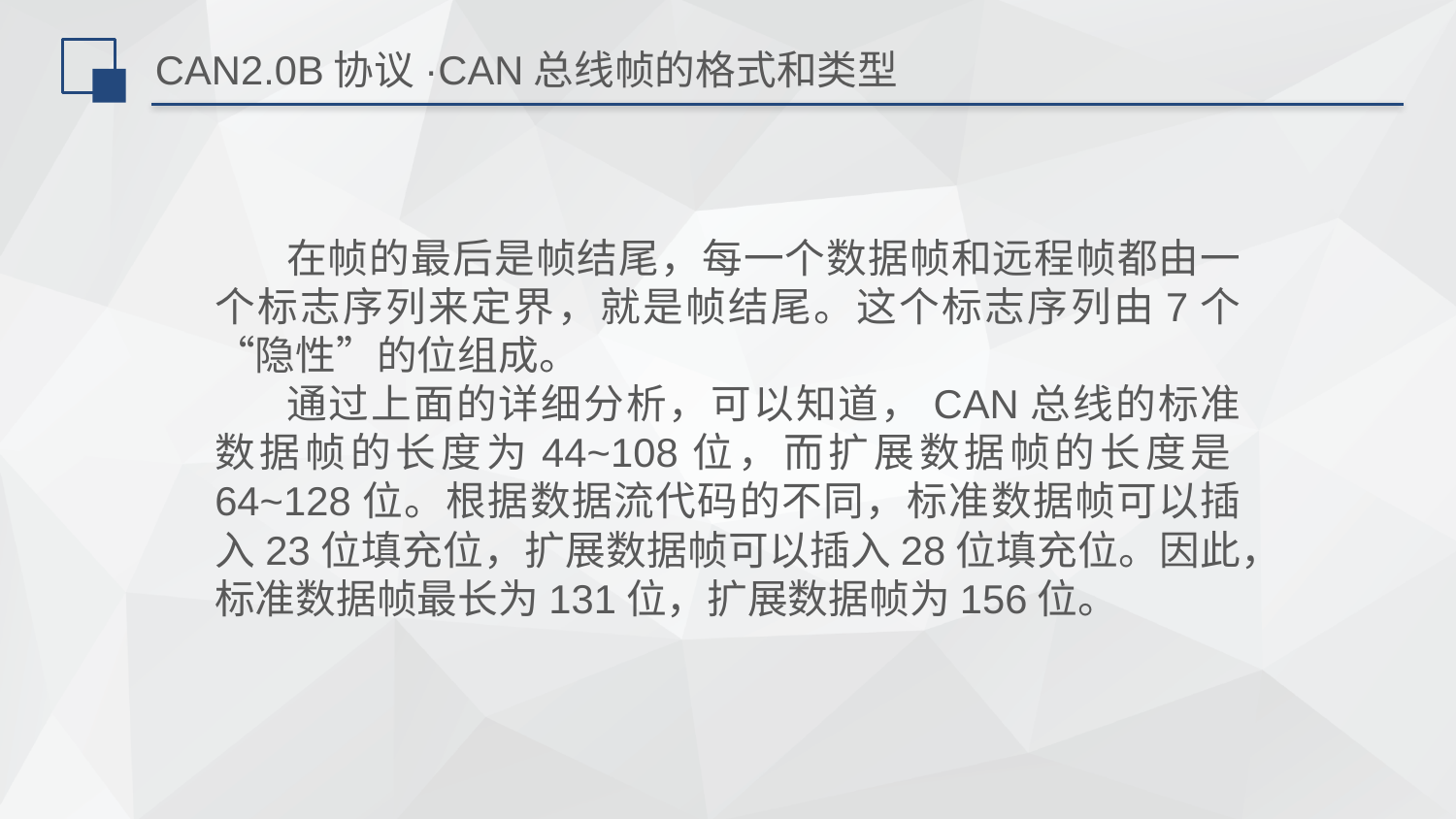

# CAN2.0B协议·CAN总线帧的格式和类型
在帧的最后是帧结尾，每一个数据帧和远程帧都由一个标志序列来定界，就是帧结尾。这个标志序列由7个“隐性”的位组成。
通过上面的详细分析，可以知道，CAN总线的标准数据帧的长度为44~108位，而扩展数据帧的长度是64~128位。根据数据流代码的不同，标准数据帧可以插入23位填充位，扩展数据帧可以插入28位填充位。因此，标准数据帧最长为131位，扩展数据帧为156位。